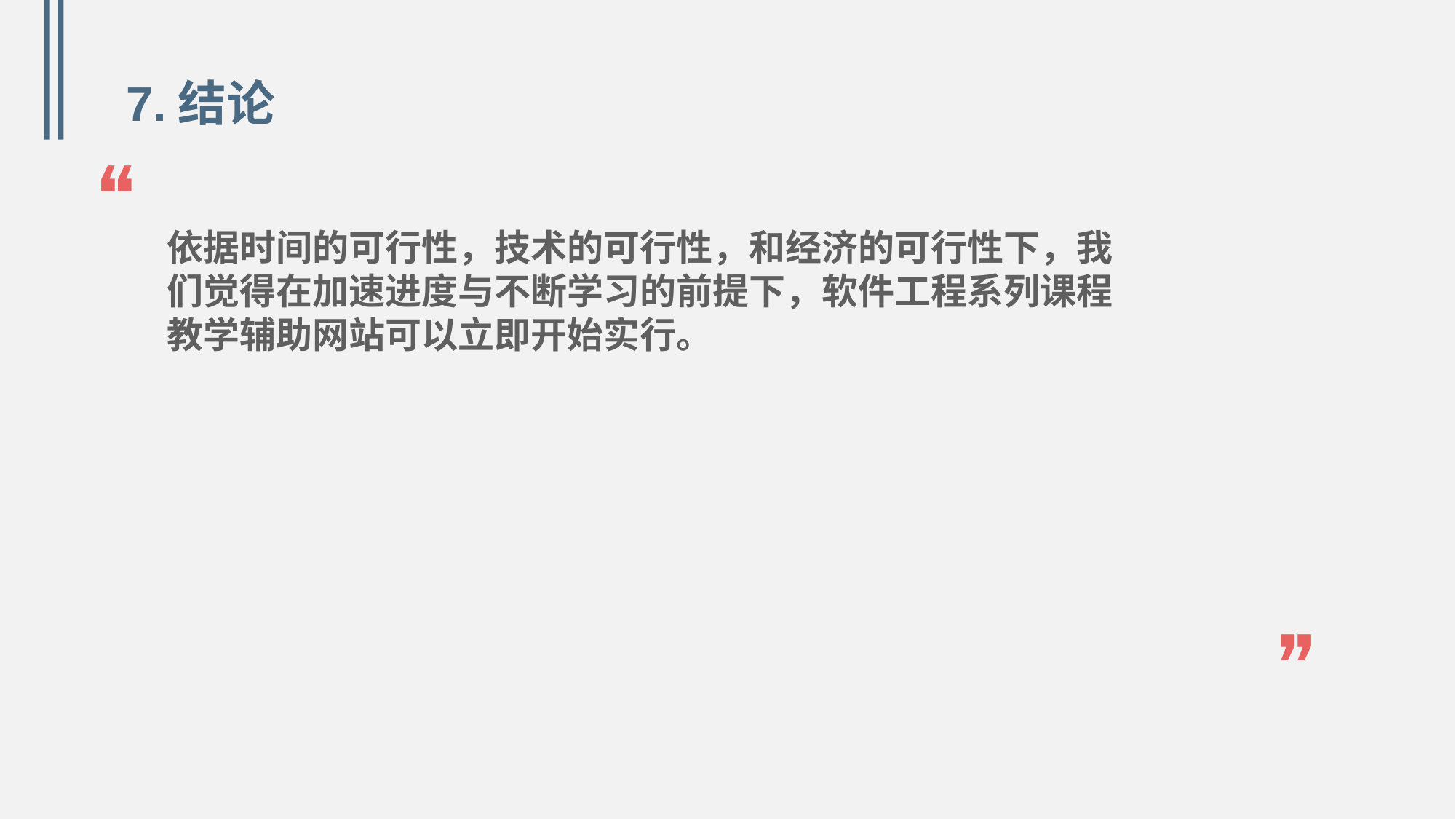

7.结论
“
依据时间的可行性，技术的可行性，和经济的可行性下，我们觉得在加速进度与不断学习的前提下，软件工程系列课程教学辅助网站可以立即开始实行。

”